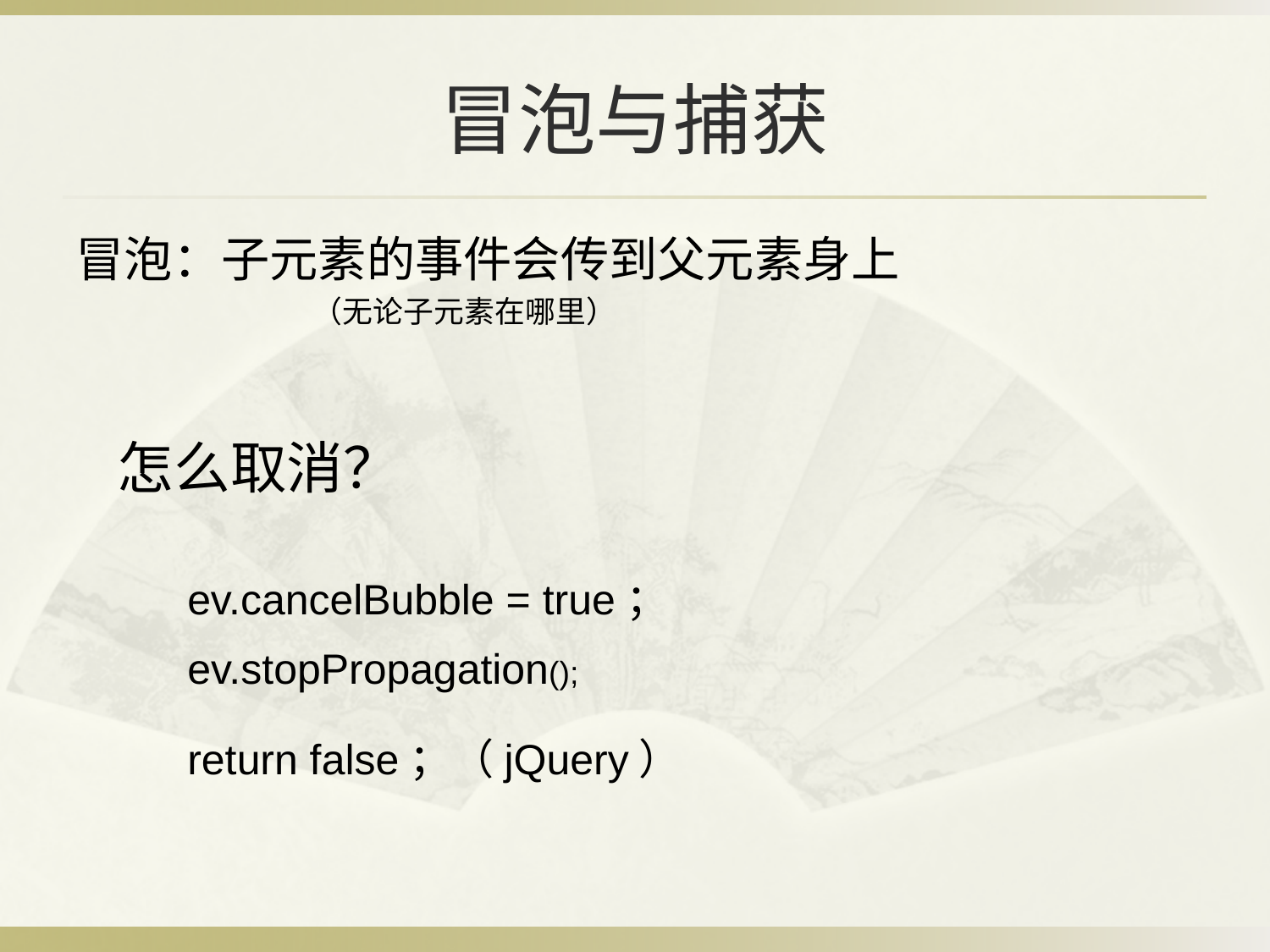

# 冒泡与捕获
冒泡：子元素的事件会传到父元素身上
（无论子元素在哪里）

怎么取消？
ev.cancelBubble = true；
ev.stopPropagation();
return false；（jQuery）